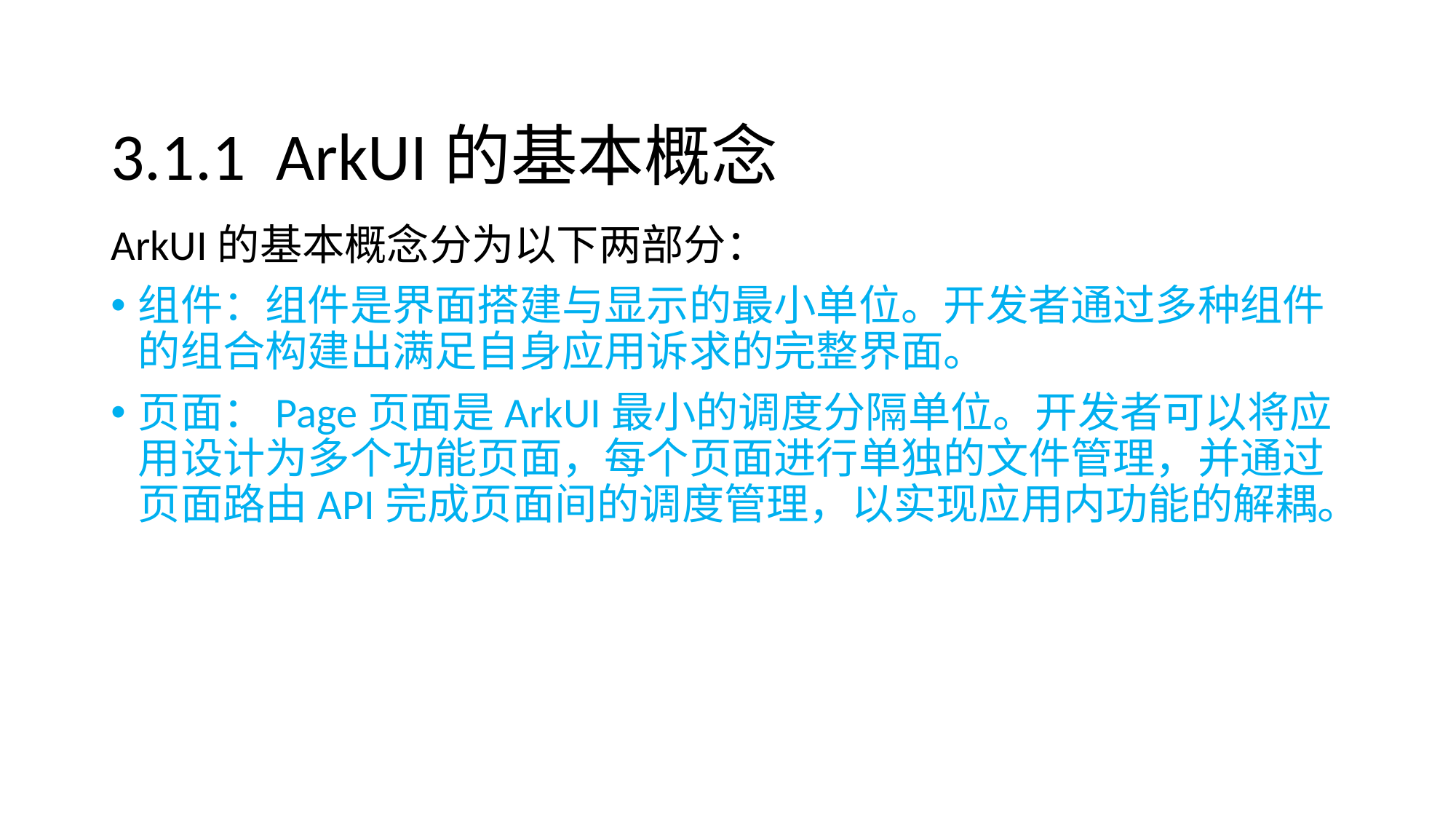

# 3.1.1  ArkUI的基本概念
ArkUI的基本概念分为以下两部分：
组件：组件是界面搭建与显示的最小单位。开发者通过多种组件的组合构建出满足自身应用诉求的完整界面。
页面：Page页面是ArkUI最小的调度分隔单位。开发者可以将应用设计为多个功能页面，每个页面进行单独的文件管理，并通过页面路由API完成页面间的调度管理，以实现应用内功能的解耦。